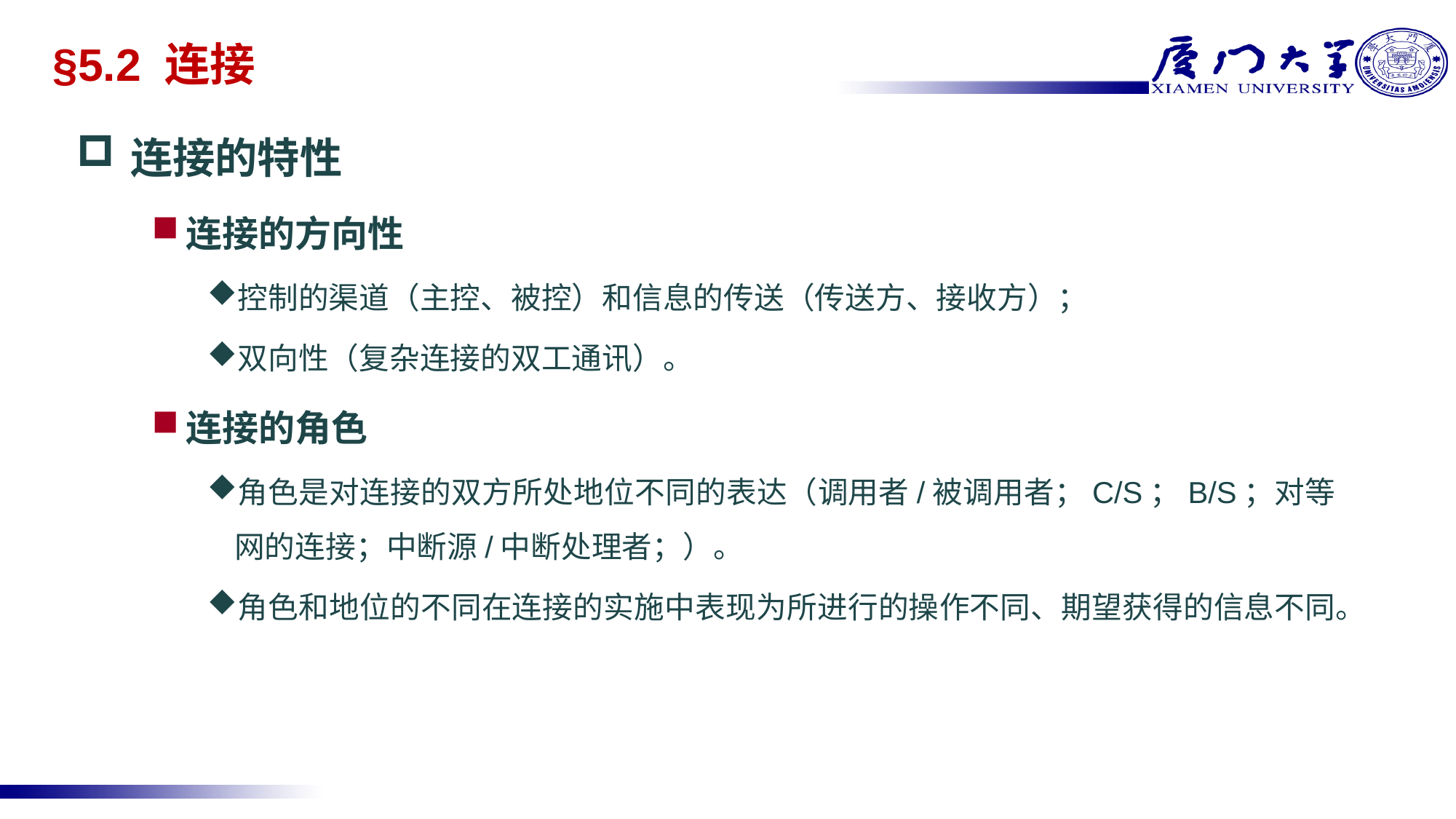

# §5.2 连接
连接的特性
连接的方向性
控制的渠道（主控、被控）和信息的传送（传送方、接收方）；
双向性（复杂连接的双工通讯）。
连接的角色
角色是对连接的双方所处地位不同的表达（调用者/被调用者；C/S；B/S；对等网的连接；中断源/中断处理者；）。
角色和地位的不同在连接的实施中表现为所进行的操作不同、期望获得的信息不同。